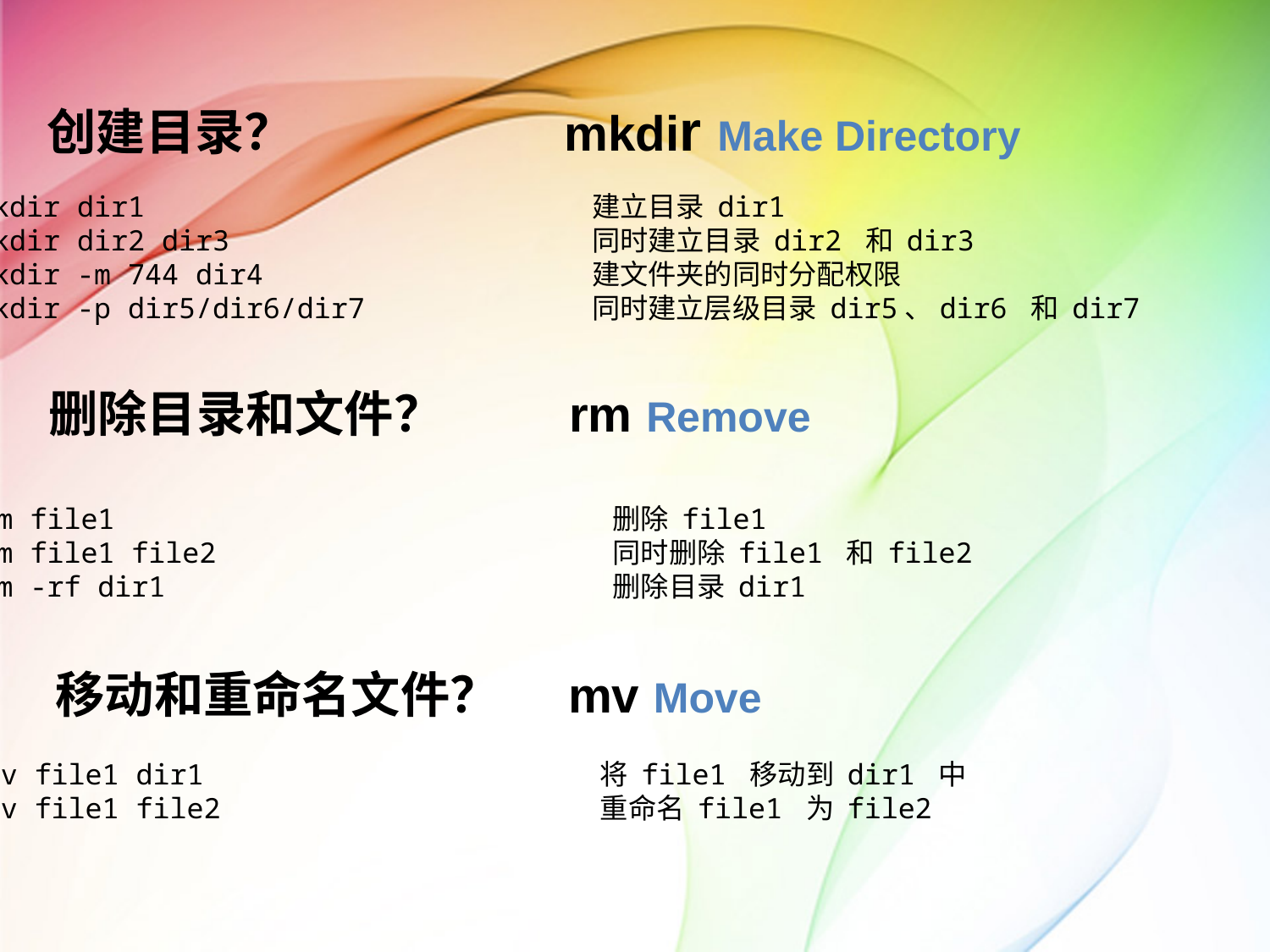

mkdir Make Directory
创建目录？
mkdir dir1                          建立目录 dir1
mkdir dir2 dir3                     同时建立目录 dir2 和 dir3
mkdir -m 744 dir4                   建文件夹的同时分配权限
mkdir -p dir5/dir6/dir7             同时建立层级目录 dir5、dir6 和 dir7

删除目录和文件？
rm  Remove
rm file1                             删除 file1
rm file1 file2                       同时删除 file1 和 file2
rm -rf dir1                          删除目录 dir1
移动和重命名文件？
mv  Move
mv file1 dir1                       将 file1 移动到 dir1 中
mv file1 file2                      重命名 file1 为 file2